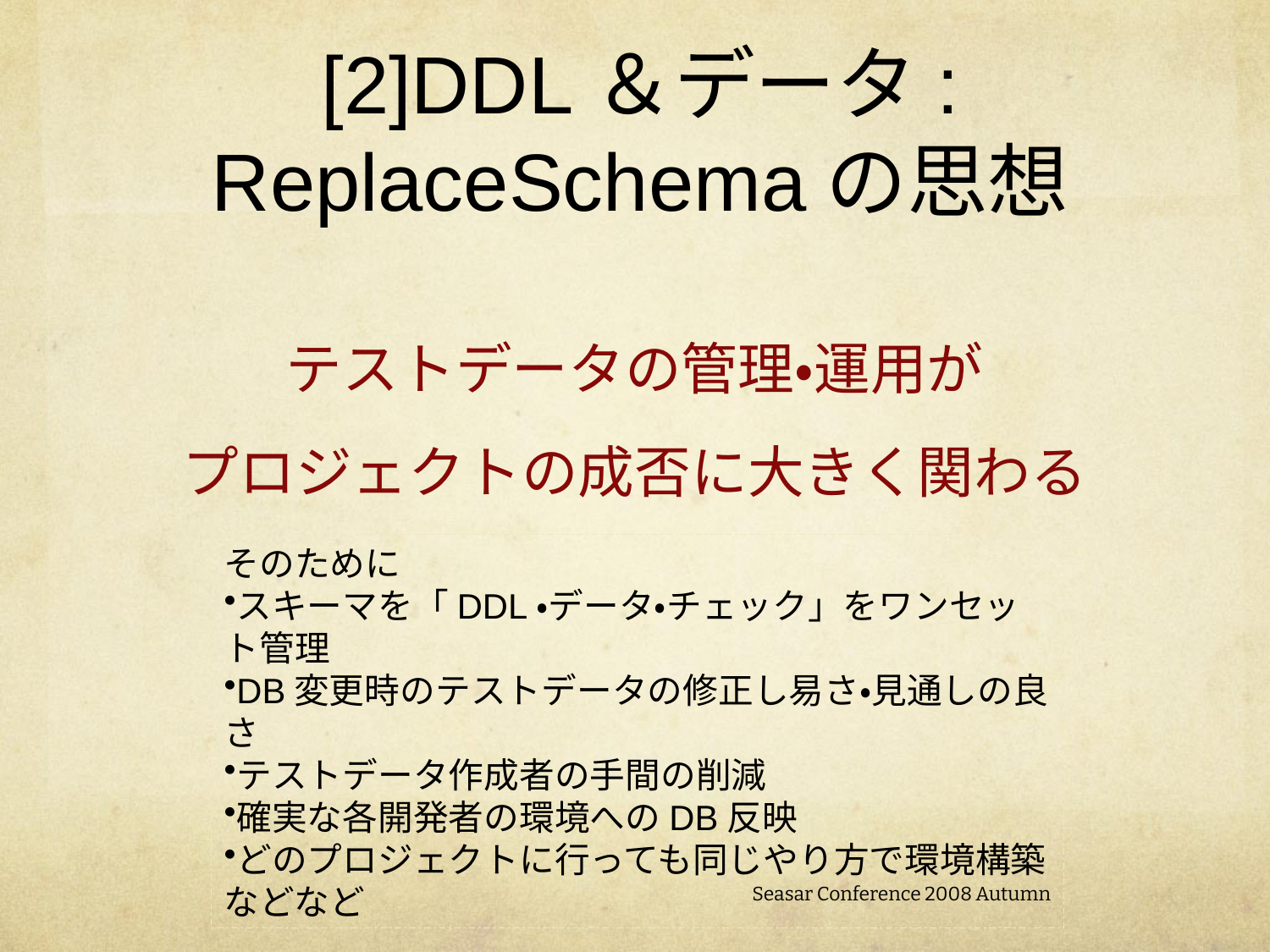

# [2]DDL＆データ: ReplaceSchemaの思想

テストデータの管理・運用が
プロジェクトの成否に大きく関わる
そのために
スキーマを「DDL・データ・チェック」をワンセット管理
DB変更時のテストデータの修正し易さ・見通しの良さ
テストデータ作成者の手間の削減
確実な各開発者の環境へのDB反映
どのプロジェクトに行っても同じやり方で環境構築
などなど
Seasar Conference 2008 Autumn